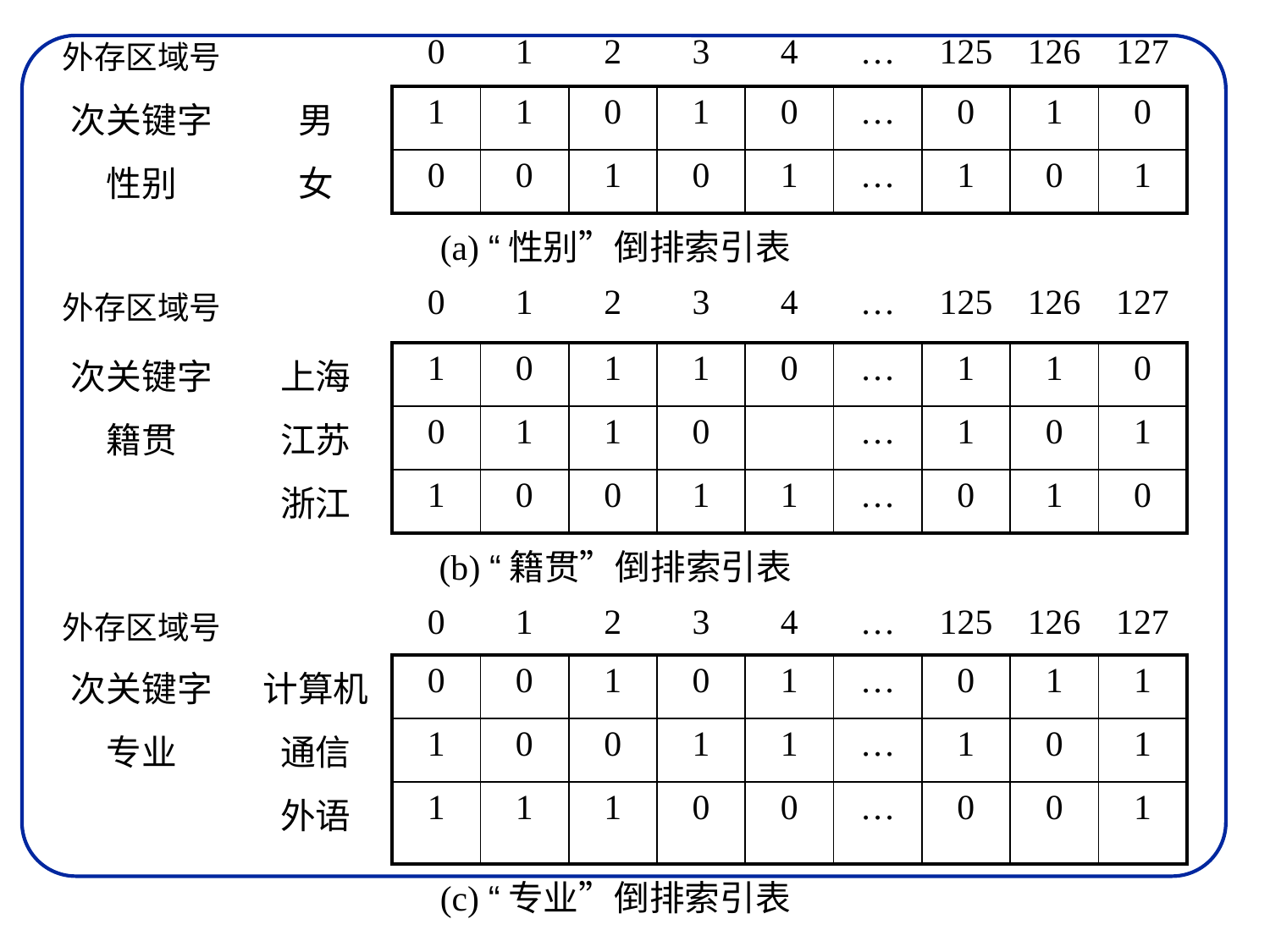

| 外存区域号 |  | 0 | 1 | 2 | 3 | 4 | … | 125 | 126 | 127 |
| --- | --- | --- | --- | --- | --- | --- | --- | --- | --- | --- |
| 次关键字 | 男 | 1 | 1 | 0 | 1 | 0 | … | 0 | 1 | 0 |
| 性别 | 女 | 0 | 0 | 1 | 0 | 1 | … | 1 | 0 | 1 |
| (a) “性别”倒排索引表 |  |  |  |  |  |  |  |  |  |  |
| 外存区域号 |  | 0 | 1 | 2 | 3 | 4 | … | 125 | 126 | 127 |
| 次关键字 | 上海 | 1 | 0 | 1 | 1 | 0 | … | 1 | 1 | 0 |
| 籍贯 | 江苏 | 0 | 1 | 1 | 0 |  | … | 1 | 0 | 1 |
|  | 浙江 | 1 | 0 | 0 | 1 | 1 | … | 0 | 1 | 0 |
| (b) “籍贯”倒排索引表 |  |  |  |  |  |  |  |  |  |  |
| 外存区域号 |  | 0 | 1 | 2 | 3 | 4 | … | 125 | 126 | 127 |
| 次关键字 | 计算机 | 0 | 0 | 1 | 0 | 1 | … | 0 | 1 | 1 |
| 专业 | 通信 | 1 | 0 | 0 | 1 | 1 | … | 1 | 0 | 1 |
|  | 外语 | 1 | 1 | 1 | 0 | 0 | … | 0 | 0 | 1 |
| (c) “专业”倒排索引表 |  |  |  |  |  |  |  |  |  |  |